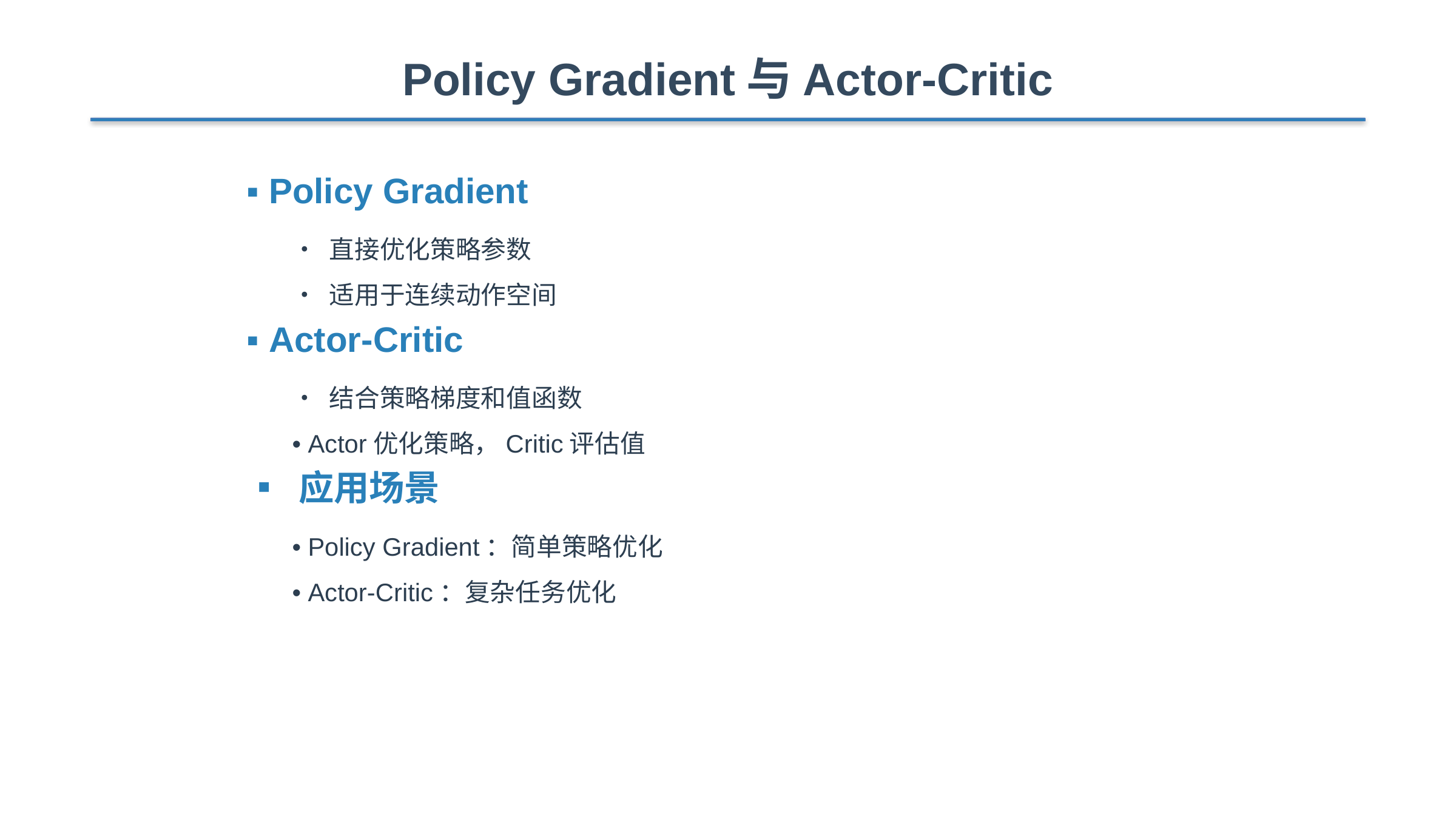

Policy Gradient与Actor-Critic

▪ Policy Gradient
• 直接优化策略参数
• 适用于连续动作空间
▪ Actor-Critic
• 结合策略梯度和值函数
• Actor优化策略，Critic评估值
▪ 应用场景
• Policy Gradient：简单策略优化
• Actor-Critic：复杂任务优化